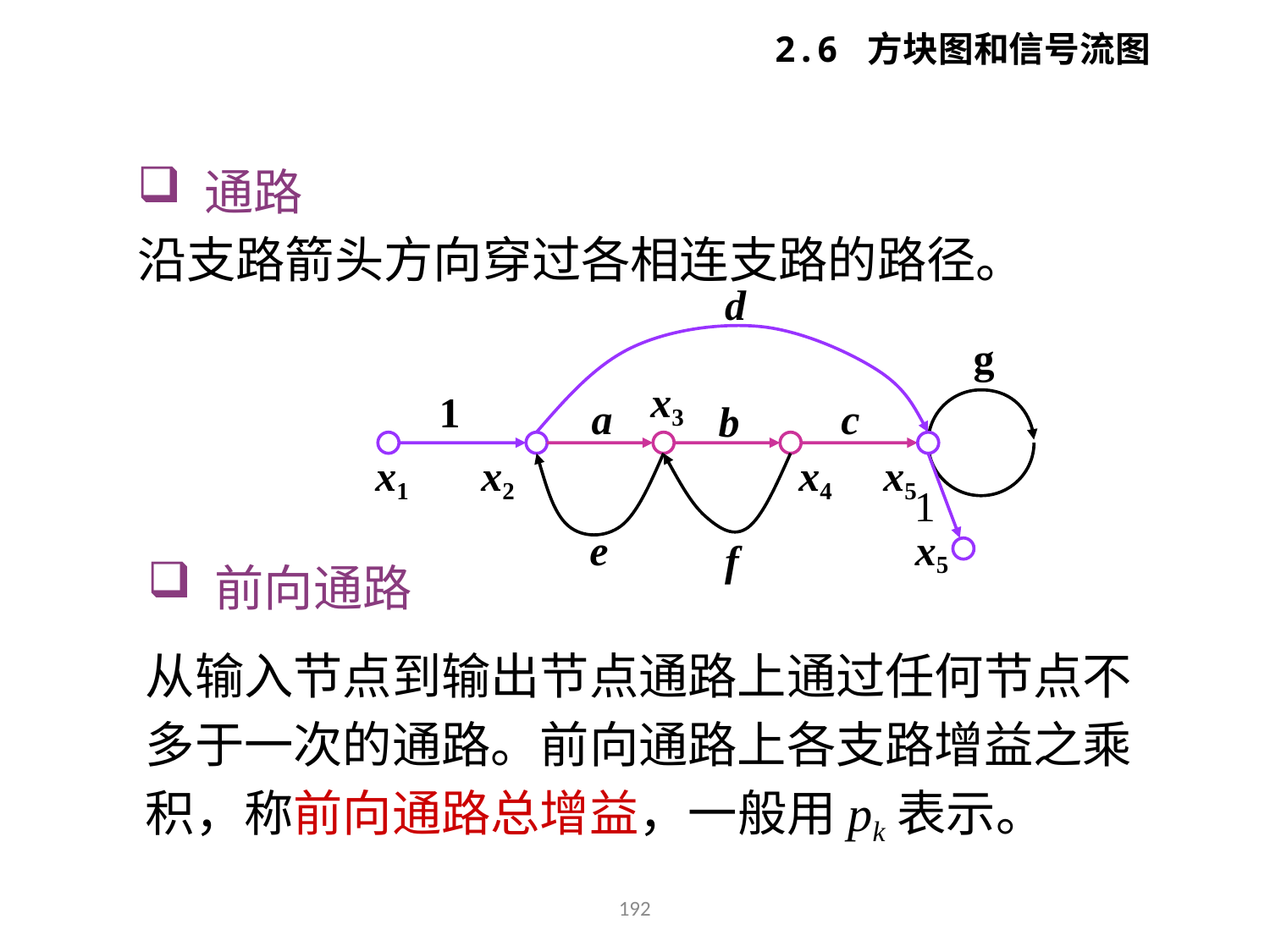

2.6 方块图和信号流图
 通路
沿支路箭头方向穿过各相连支路的路径。
d

g
x3
1
a
c
b

x1

x2

x4

x5

1
e
x5
f

 前向通路
从输入节点到输出节点通路上通过任何节点不多于一次的通路。前向通路上各支路增益之乘积，称前向通路总增益，一般用pk表示。
192